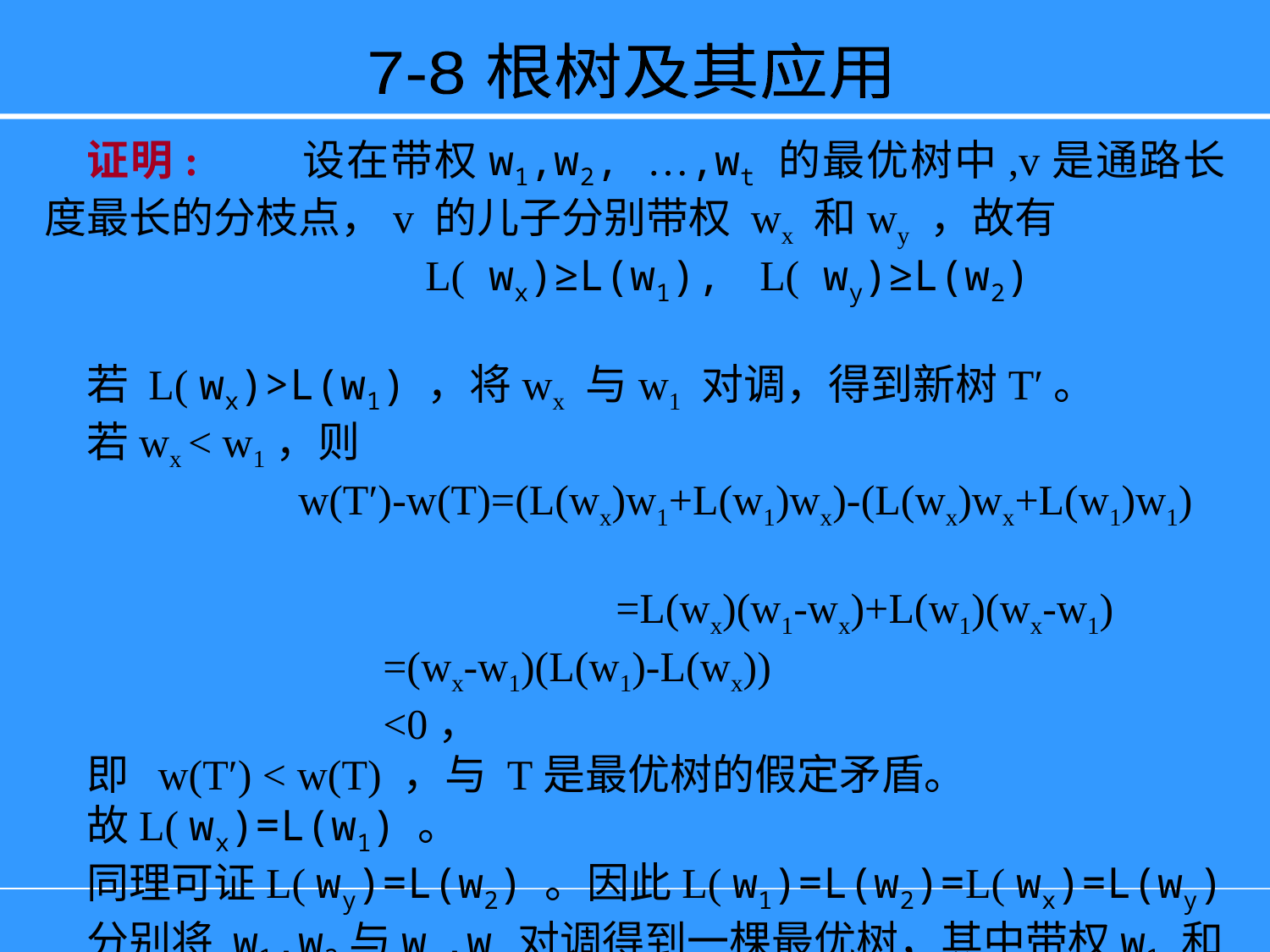

7-8 根树及其应用

证明:	设在带权w1,w2, …,wt 的最优树中,v是通路长度最长的分枝点，v 的儿子分别带权 wx 和wy ，故有
			L( wx)≥L(w1), L( wy)≥L(w2)
若 L( wx)>L(w1) ，将wx 与w1 对调，得到新树T′。
若wx < w1，则
		w(T′)-w(T)=(L(wx)w1+L(w1)wx)-(L(wx)wx+L(w1)w1)
			                  =L(wx)(w1-wx)+L(w1)(wx-w1)
                            =(wx-w1)(L(w1)-L(wx))
                            <0，
即  w(T′) < w(T) ，与 T是最优树的假定矛盾。
故L( wx)=L(w1) 。
同理可证L( wy)=L(w2) 。因此L( w1)=L(w2)=L( wx)=L(wy)
分别将 w1,w2与wx,wy对调得到一棵最优树，其中带权w1 和w2 的树叶是兄弟。